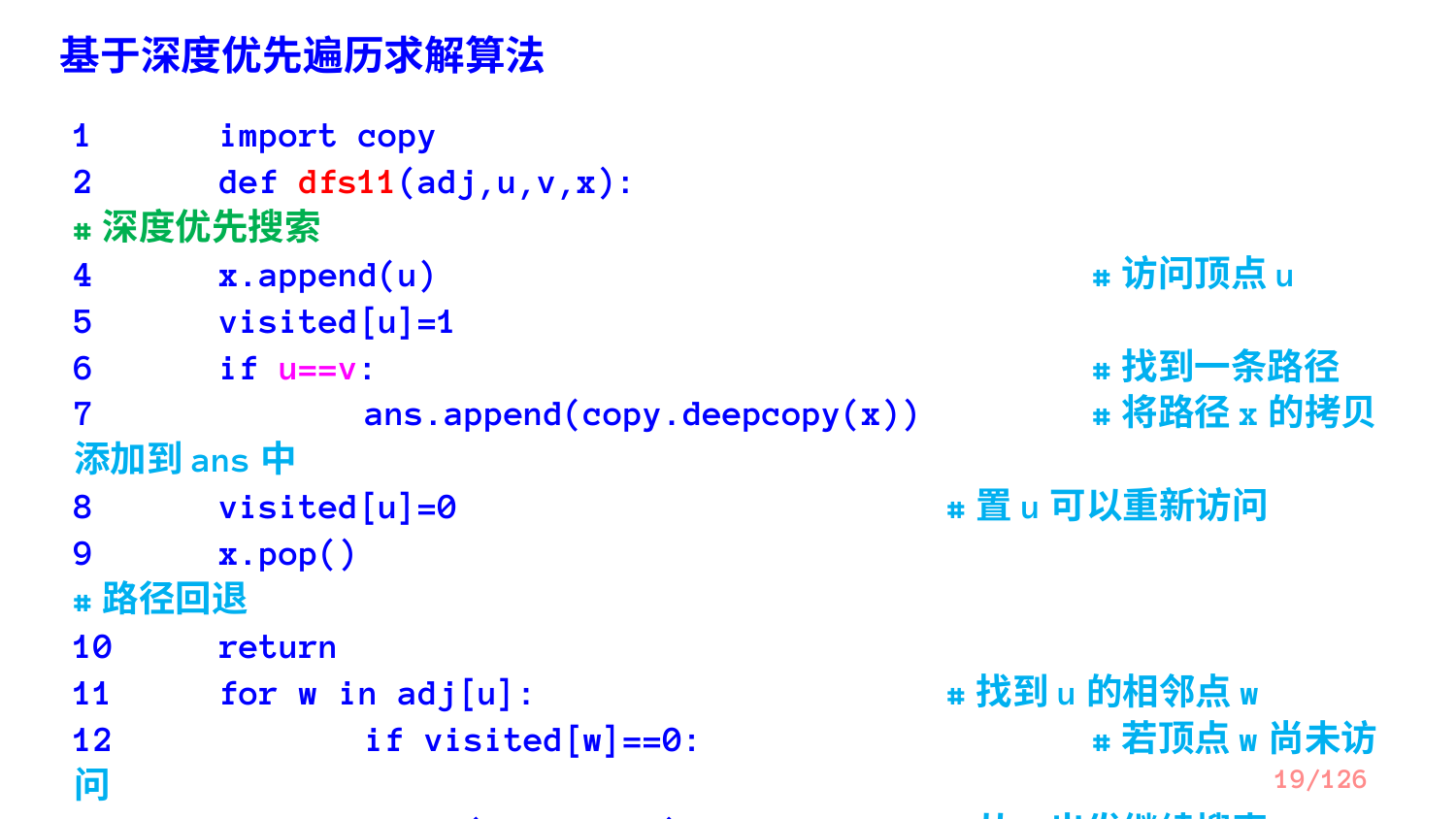

基于深度优先遍历求解算法
1	import copy
2	def dfs11(adj,u,v,x):  					#深度优先搜索
4   	x.append(u)                   		#访问顶点u
5   	visited[u]=1
6  	if u==v:                       		#找到一条路径
7    		ans.append(copy.deepcopy(x))   	#将路径x的拷贝添加到ans中
8     	visited[u]=0                  	#置u可以重新访问
9     	x.pop()          						#路径回退
10    	return
11  	for w in adj[u]:                	#找到u的相邻点w
12   		if visited[w]==0:             	#若顶点w尚未访问
13     		dfs11(adj,w,v,x)           	#从w出发继续搜索
14 	visited[u]=0                     	#u出发的所有路径找完后回退
15  	x.pop()             						#路径回退
19/126